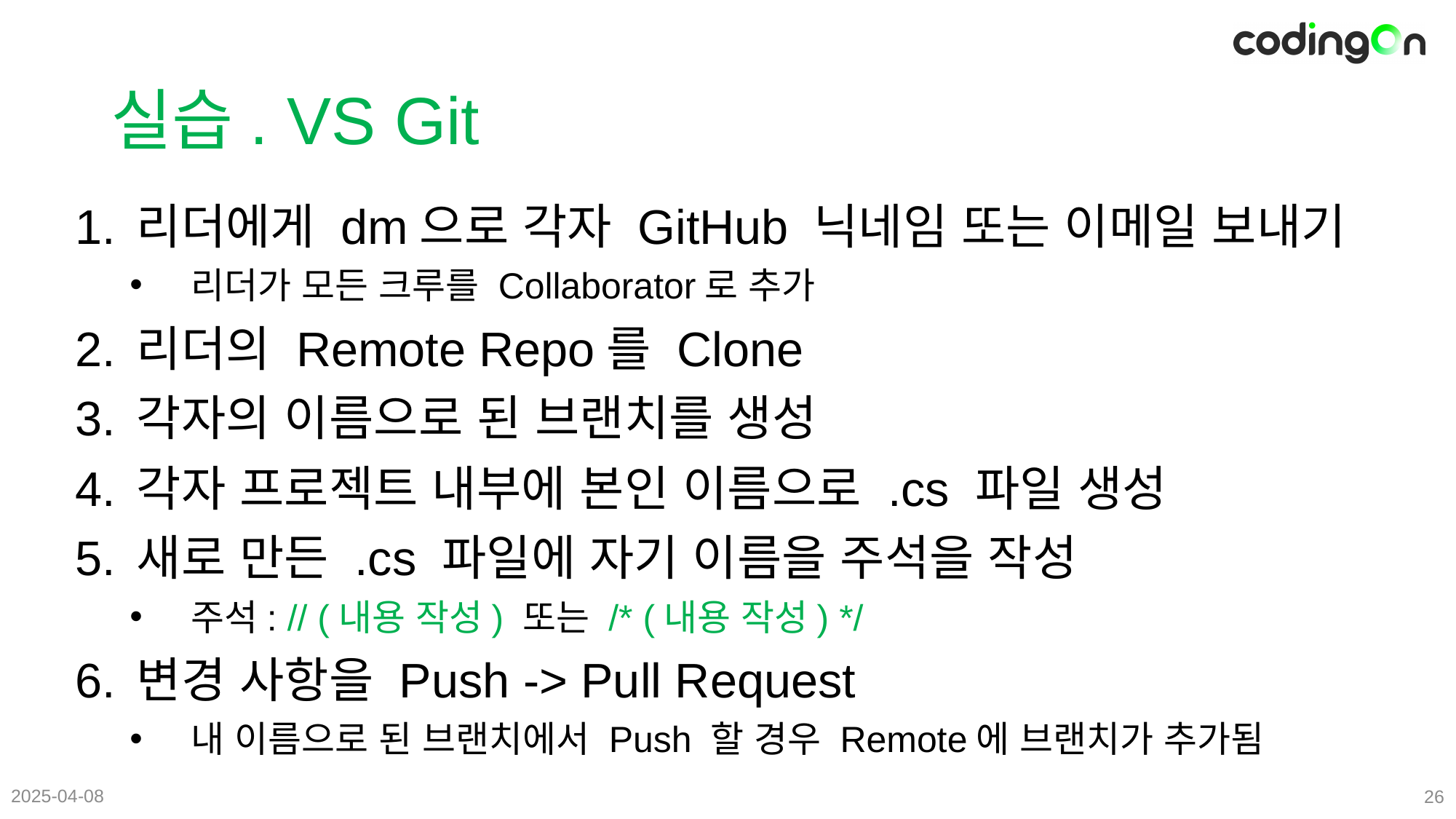

# 실습. VS Git
리더에게 dm으로 각자 GitHub 닉네임 또는 이메일 보내기
리더가 모든 크루를 Collaborator로 추가
리더의 Remote Repo를 Clone
각자의 이름으로 된 브랜치를 생성
각자 프로젝트 내부에 본인 이름으로 .cs 파일 생성
새로 만든 .cs 파일에 자기 이름을 주석을 작성
주석: // (내용 작성) 또는 /* (내용 작성) */
변경 사항을 Push -> Pull Request
내 이름으로 된 브랜치에서 Push 할 경우 Remote에 브랜치가 추가됨
2025-04-08
26